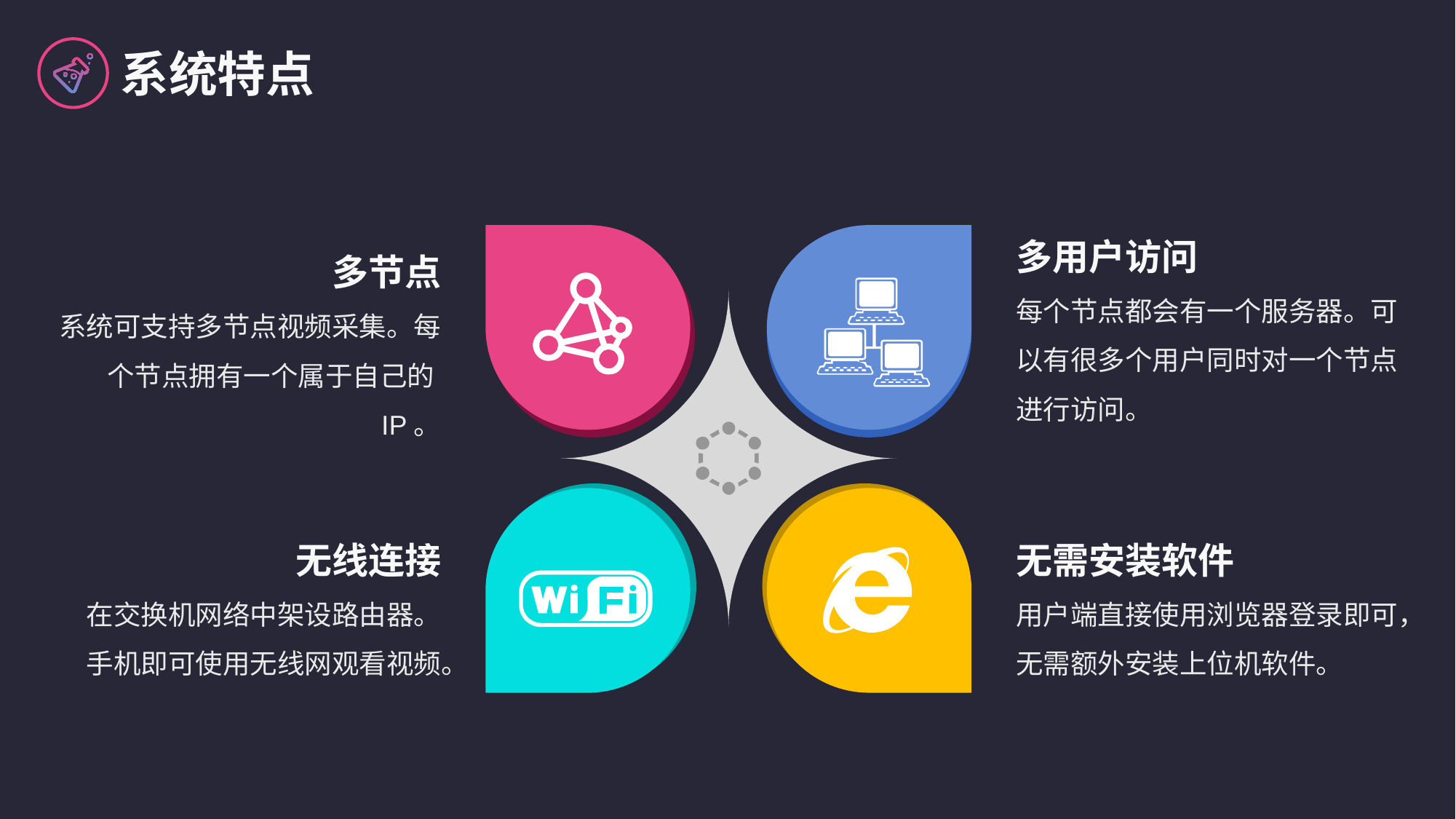

系统特点
多用户访问
每个节点都会有一个服务器。可以有很多个用户同时对一个节点进行访问。

多节点
系统可支持多节点视频采集。每个节点拥有一个属于自己的IP。

无线连接
在交换机网络中架设路由器。手机即可使用无线网观看视频。

无需安装软件
用户端直接使用浏览器登录即可，无需额外安装上位机软件。